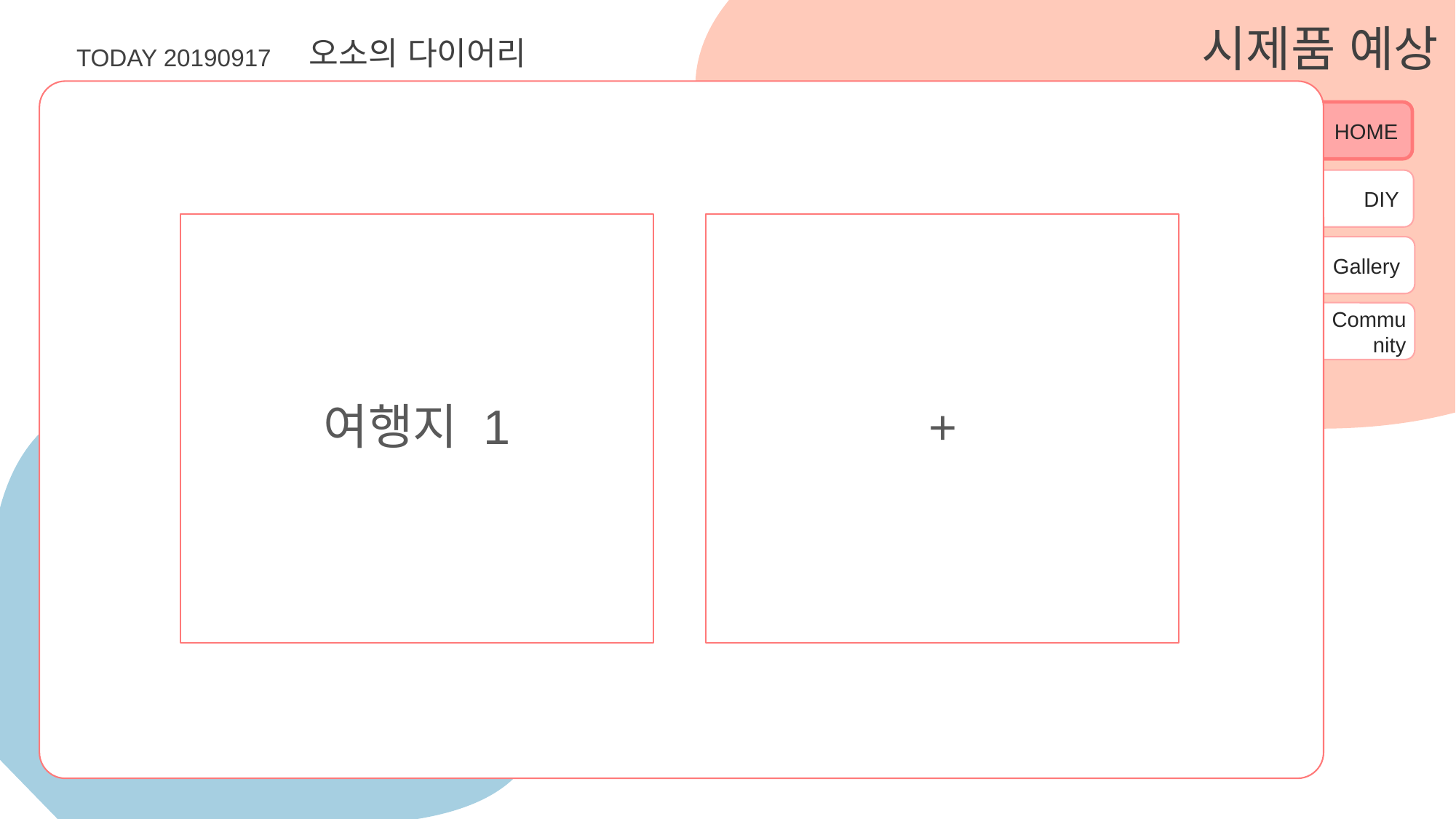

시제품 예상
오소의 다이어리
TODAY 20190917

HOME
DIY
여행지 1
+
Gallery
Community